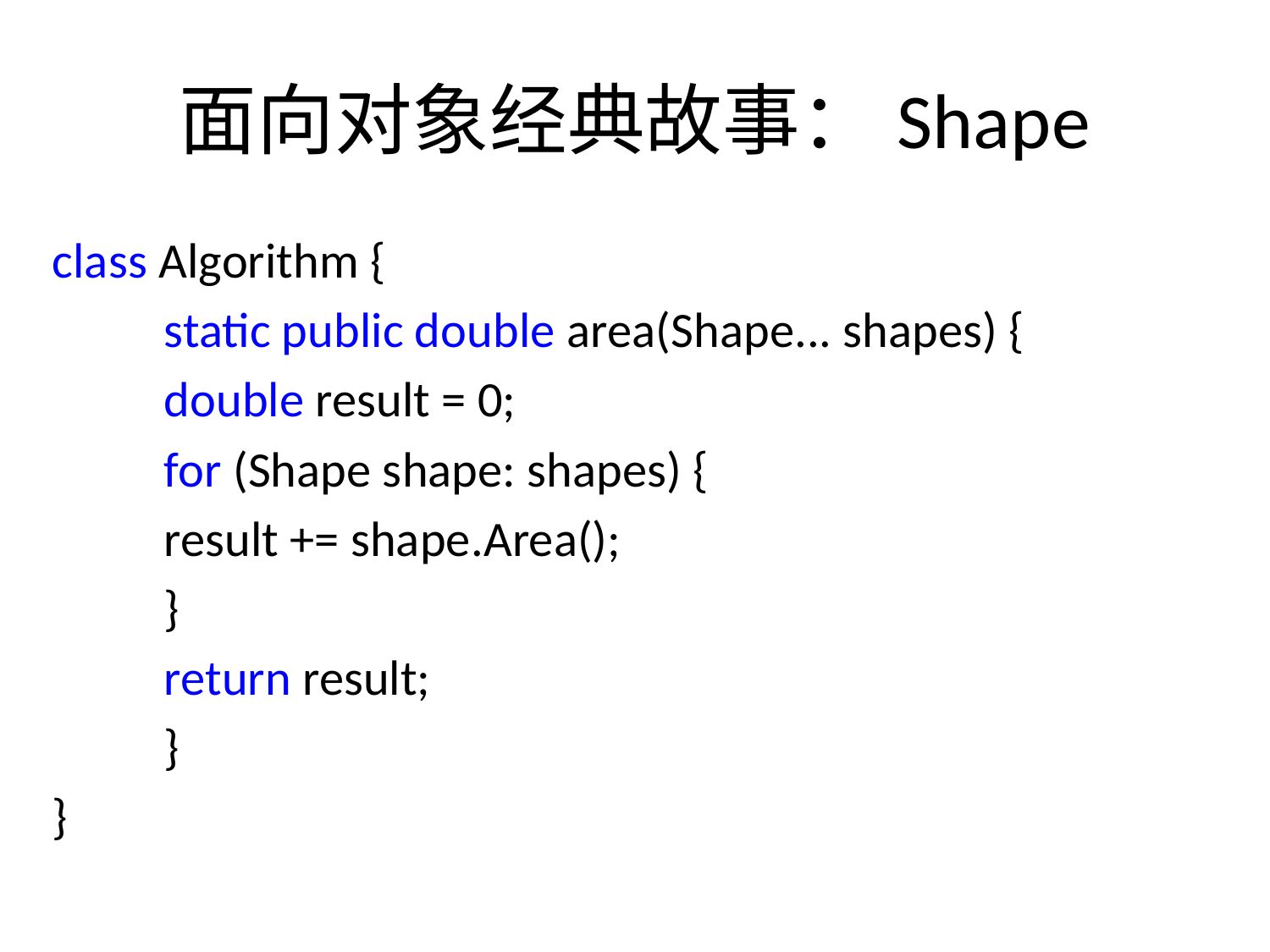

# 面向对象经典故事：Shape
class Algorithm {
	static public double area(Shape... shapes) {
		double result = 0;
		for (Shape shape: shapes) {
			result += shape.Area();
		}
		return result;
	}
}